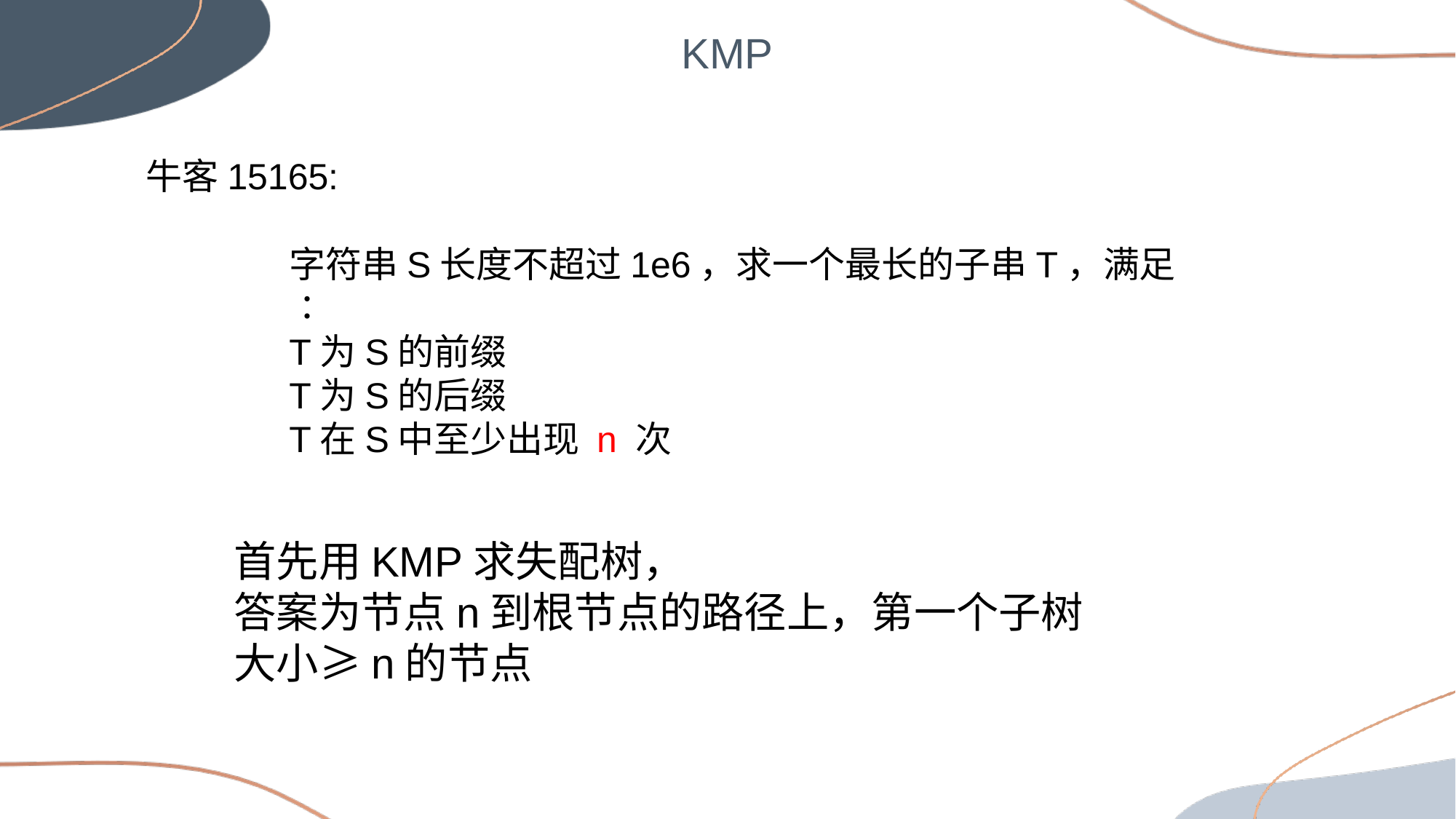

KMP
牛客15165:

字符串S长度不超过1e6，求一个最长的子串T，满足∶
T为S的前缀
T为S的后缀
T在S中至少出现 n 次
首先用KMP求失配树，
答案为节点n到根节点的路径上，第一个子树大小≥n的节点